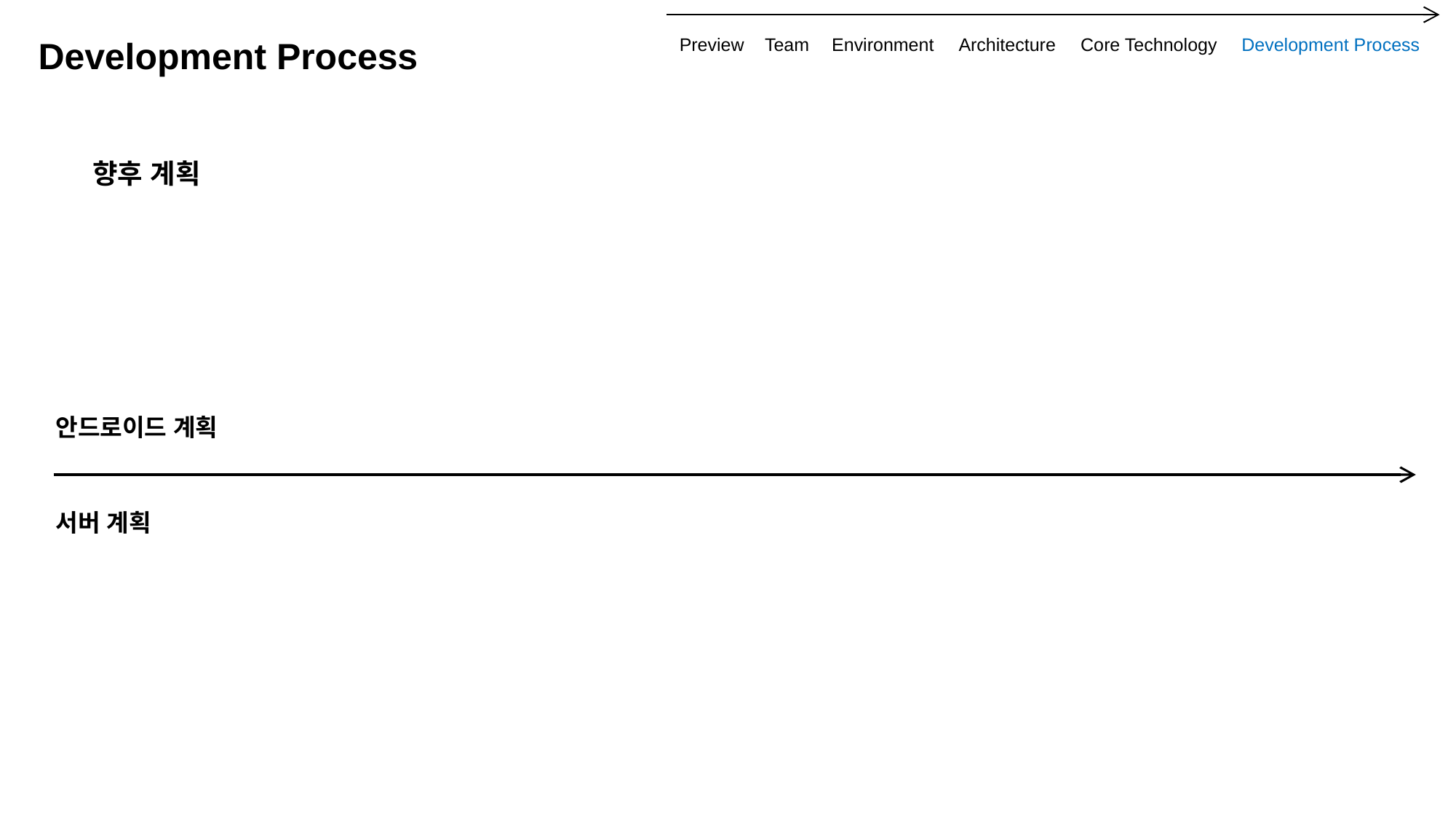

Development Process
Architecture
Development Process
Preview
Team
Environment
Core Technology
향후 계획
안드로이드 계획
서버 계획